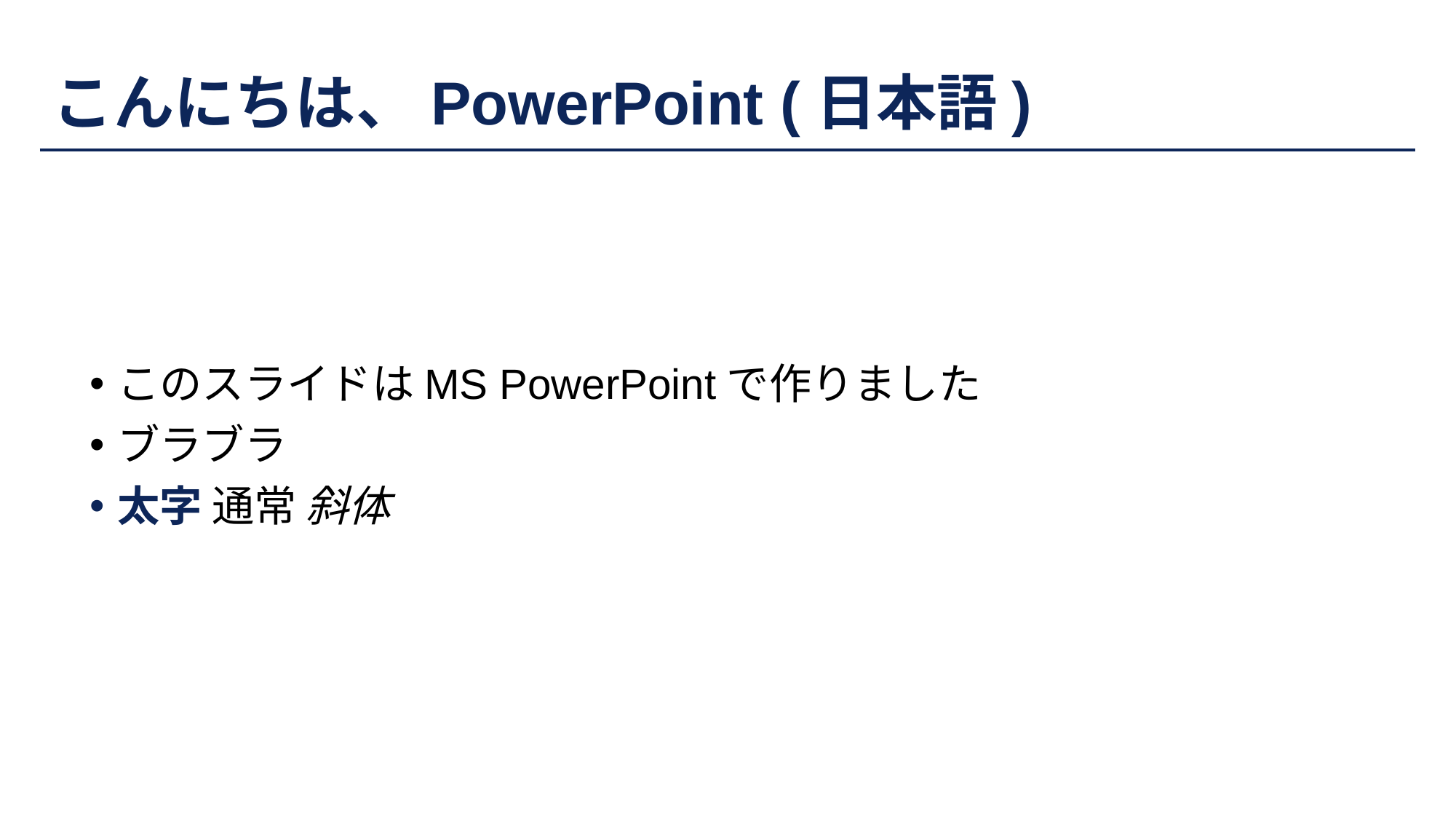

# こんにちは、PowerPoint (日本語)
このスライドはMS PowerPointで作りました
ブラブラ
太字 通常 斜体